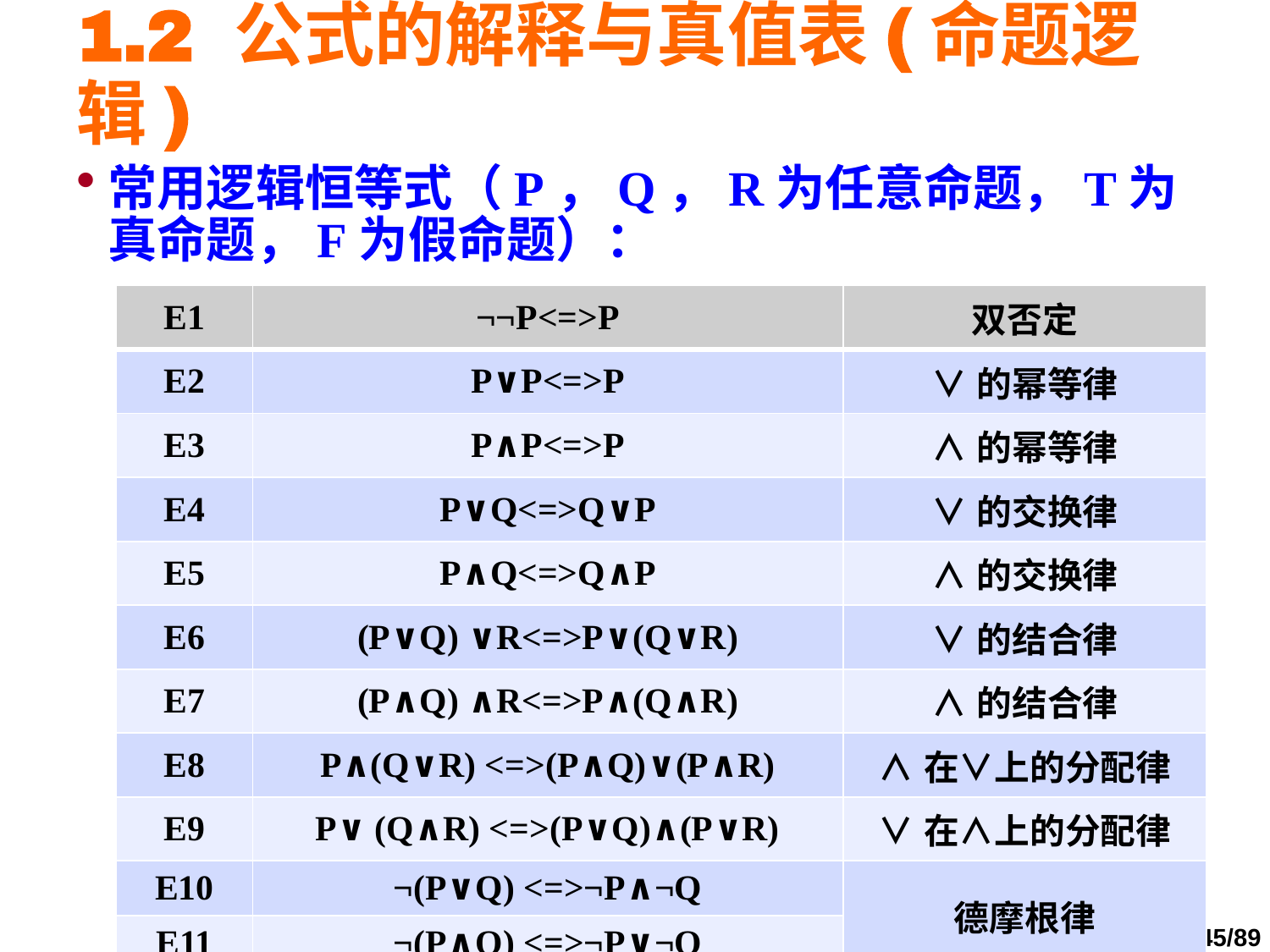

# 1.2 公式的解释与真值表(命题逻辑)
常用逻辑恒等式（P，Q，R为任意命题，T为真命题，F为假命题）：
| E1 | ¬¬P<=>P | 双否定 |
| --- | --- | --- |
| E2 | P∨P<=>P | ∨的幂等律 |
| E3 | P∧P<=>P | ∧的幂等律 |
| E4 | P∨Q<=>Q∨P | ∨的交换律 |
| E5 | P∧Q<=>Q∧P | ∧的交换律 |
| E6 | (P∨Q) ∨R<=>P∨(Q∨R) | ∨的结合律 |
| E7 | (P∧Q) ∧R<=>P∧(Q∧R) | ∧的结合律 |
| E8 | P∧(Q∨R) <=>(P∧Q)∨(P∧R) | ∧在∨上的分配律 |
| E9 | P∨ (Q∧R) <=>(P∨Q)∧(P∨R) | ∨在∧上的分配律 |
| E10 | ¬(P∨Q) <=>¬P∧¬Q | 德摩根律 |
| E11 | ¬(P∧Q) <=>¬P∨¬Q |  |